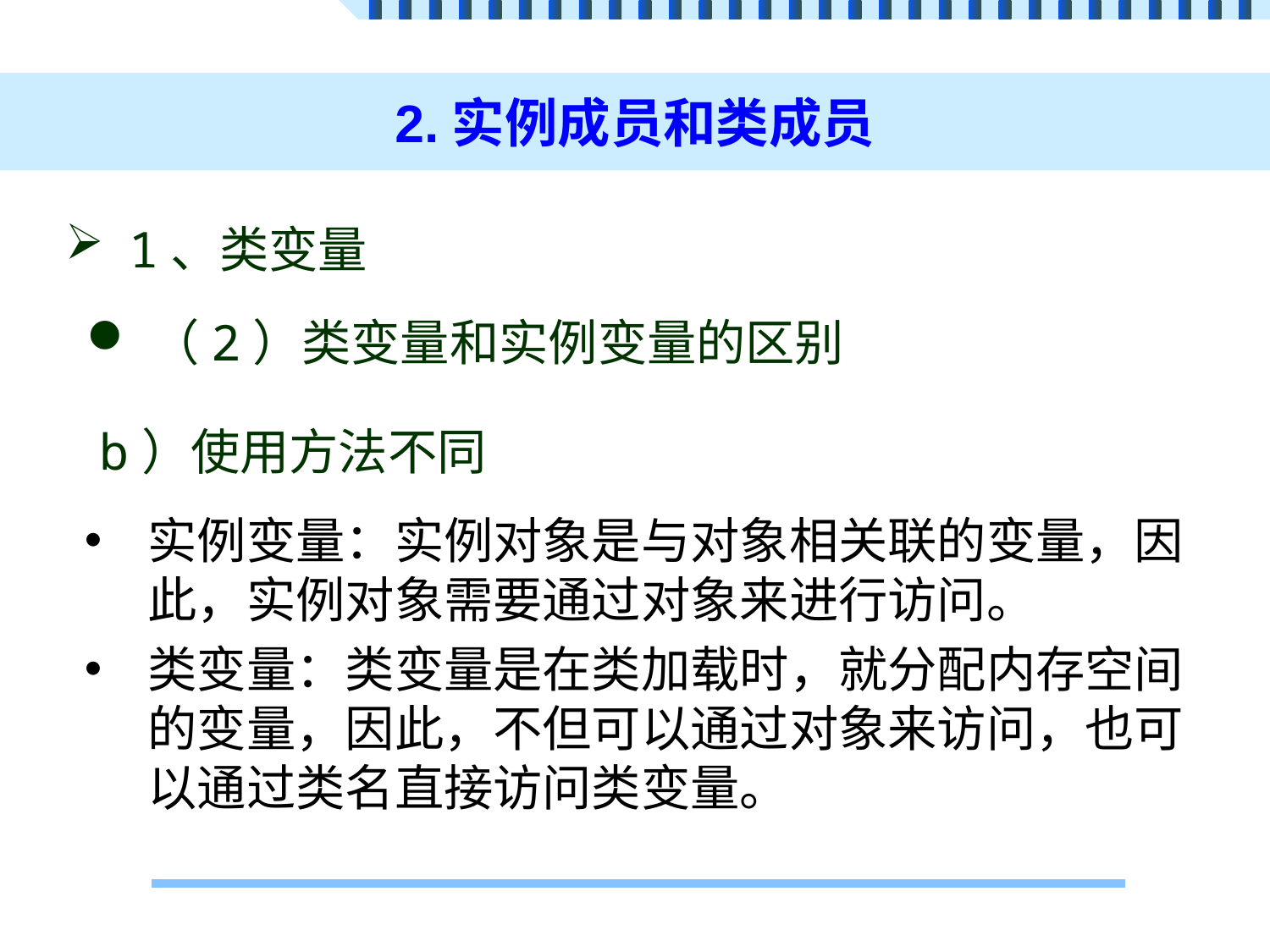

# 2.实例成员和类成员
1、类变量
（2）类变量和实例变量的区别
b）使用方法不同
实例变量：实例对象是与对象相关联的变量，因此，实例对象需要通过对象来进行访问。
类变量：类变量是在类加载时，就分配内存空间的变量，因此，不但可以通过对象来访问，也可以通过类名直接访问类变量。